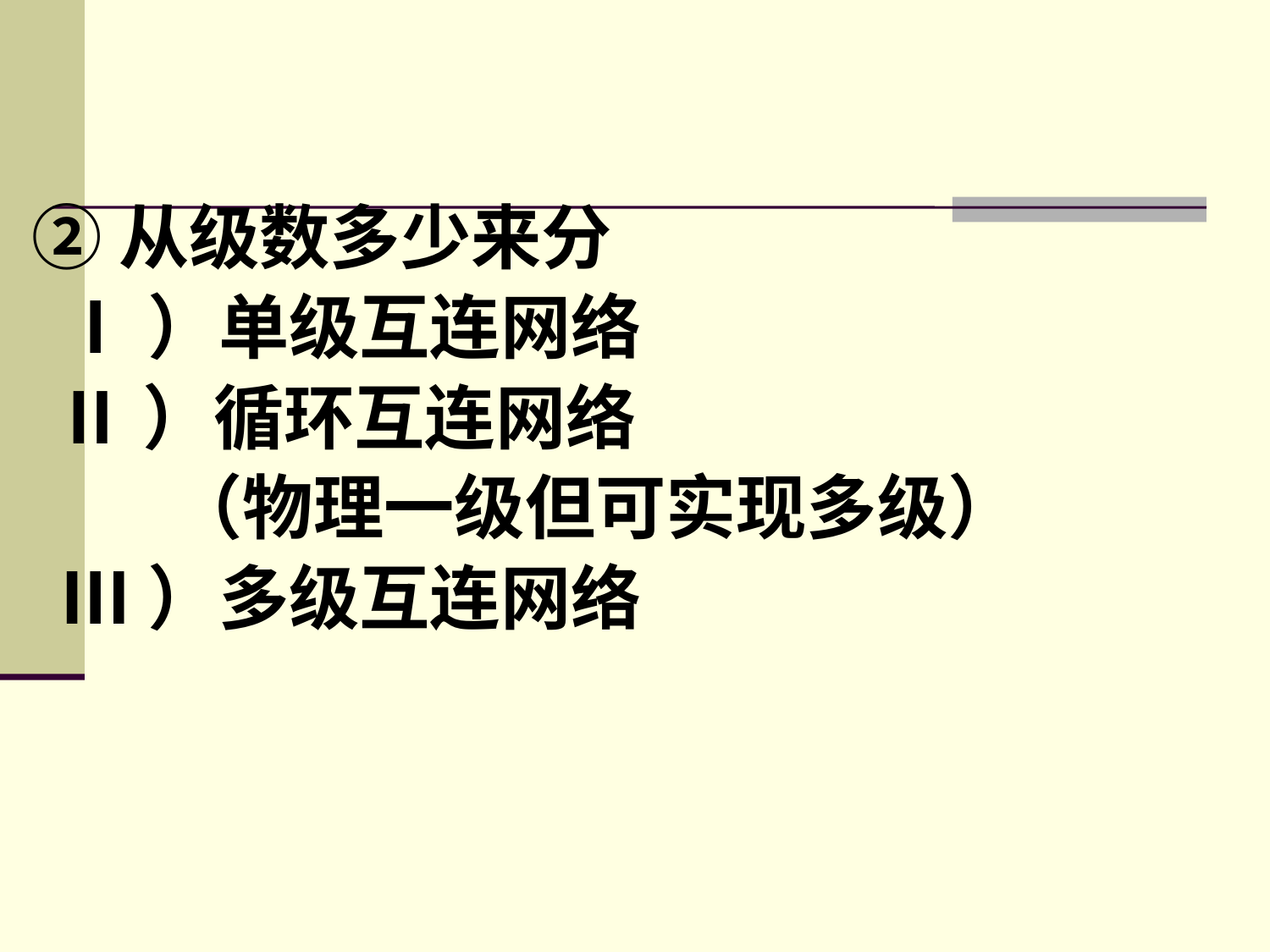

②从级数多少来分
   Ⅰ）单级互连网络
   Ⅱ）循环互连网络
	 （物理一级但可实现多级）
   Ⅲ）多级互连网络
23